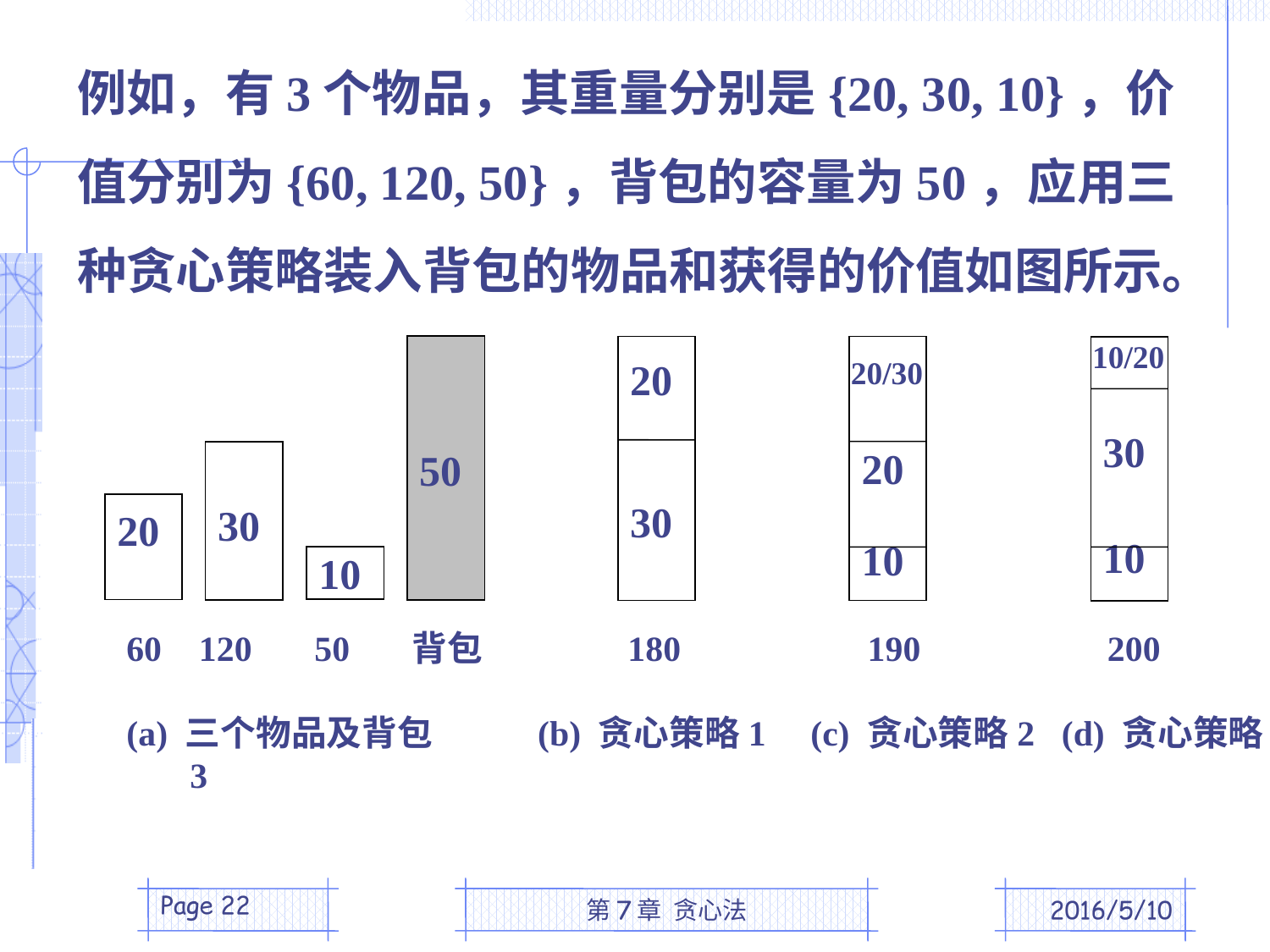

例如，有3个物品，其重量分别是{20, 30, 10}，价值分别为{60, 120, 50}，背包的容量为50，应用三种贪心策略装入背包的物品和获得的价值如图所示。

 50
 20

 30
20/30

 20

 10
10/20

 30

 10

 30
 20
 10

 120       50      背包                 180                     190                     200

(a) 三个物品及背包            (b) 贪心策略1     (c) 贪心策略2   (d) 贪心策略3
Page 22
第7章  贪心法
2016/5/10